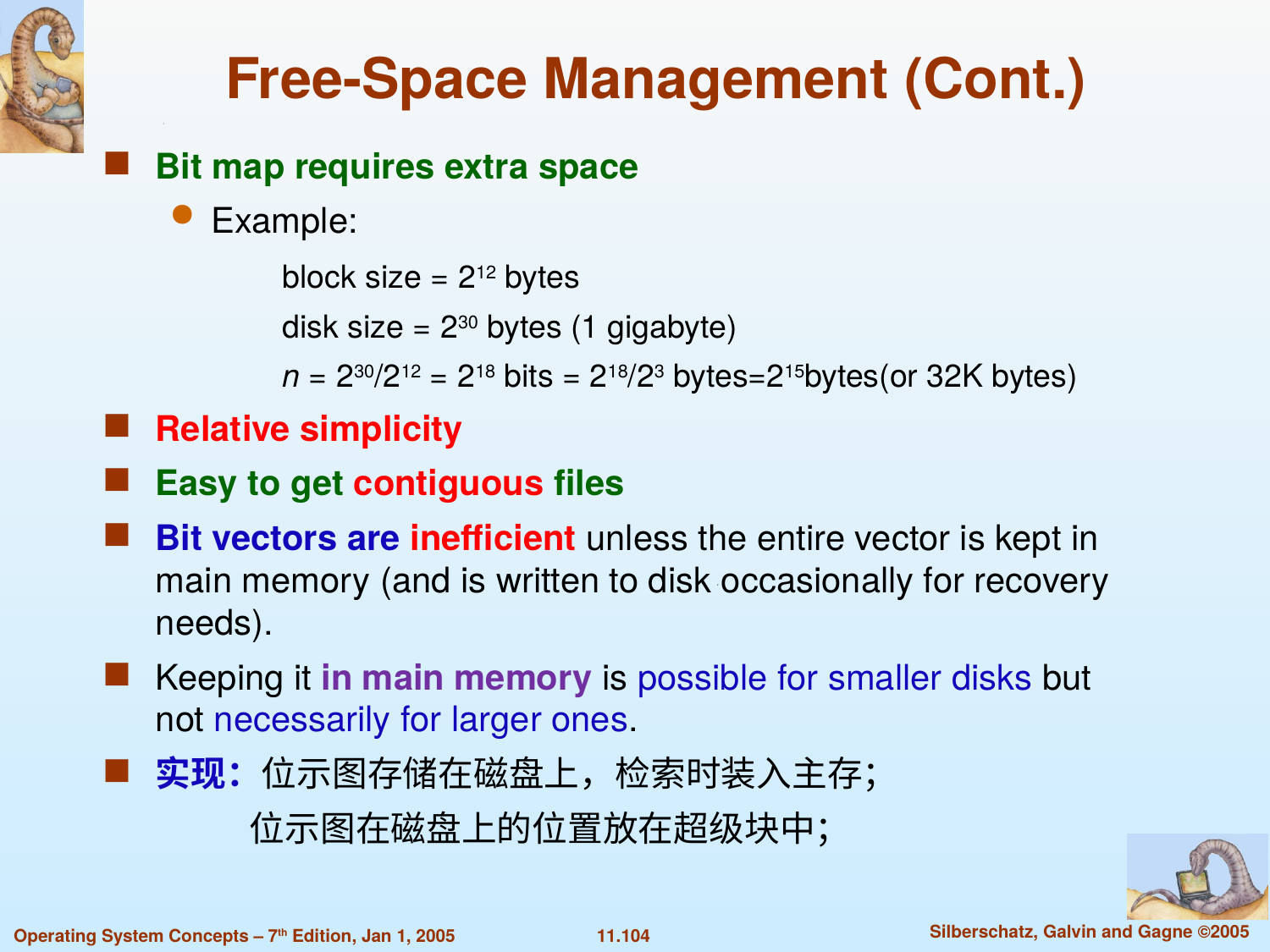

Free-Space Management (Cont.)
Bit map requires extra space
Example:
		block size = 212 bytes
		disk size = 230 bytes (1 gigabyte)
		n = 230/212 = 218 bits = 218/23 bytes=215bytes(or 32K bytes)
Relative simplicity
Easy to get contiguous files
Bit vectors are inefficient unless the entire vector is kept in main memory (and is written to disk occasionally for recovery needs).
Keeping it in main memory is possible for smaller disks but not necessarily for larger ones.
实现：位示图存储在磁盘上，检索时装入主存；
                 位示图在磁盘上的位置放在超级块中；